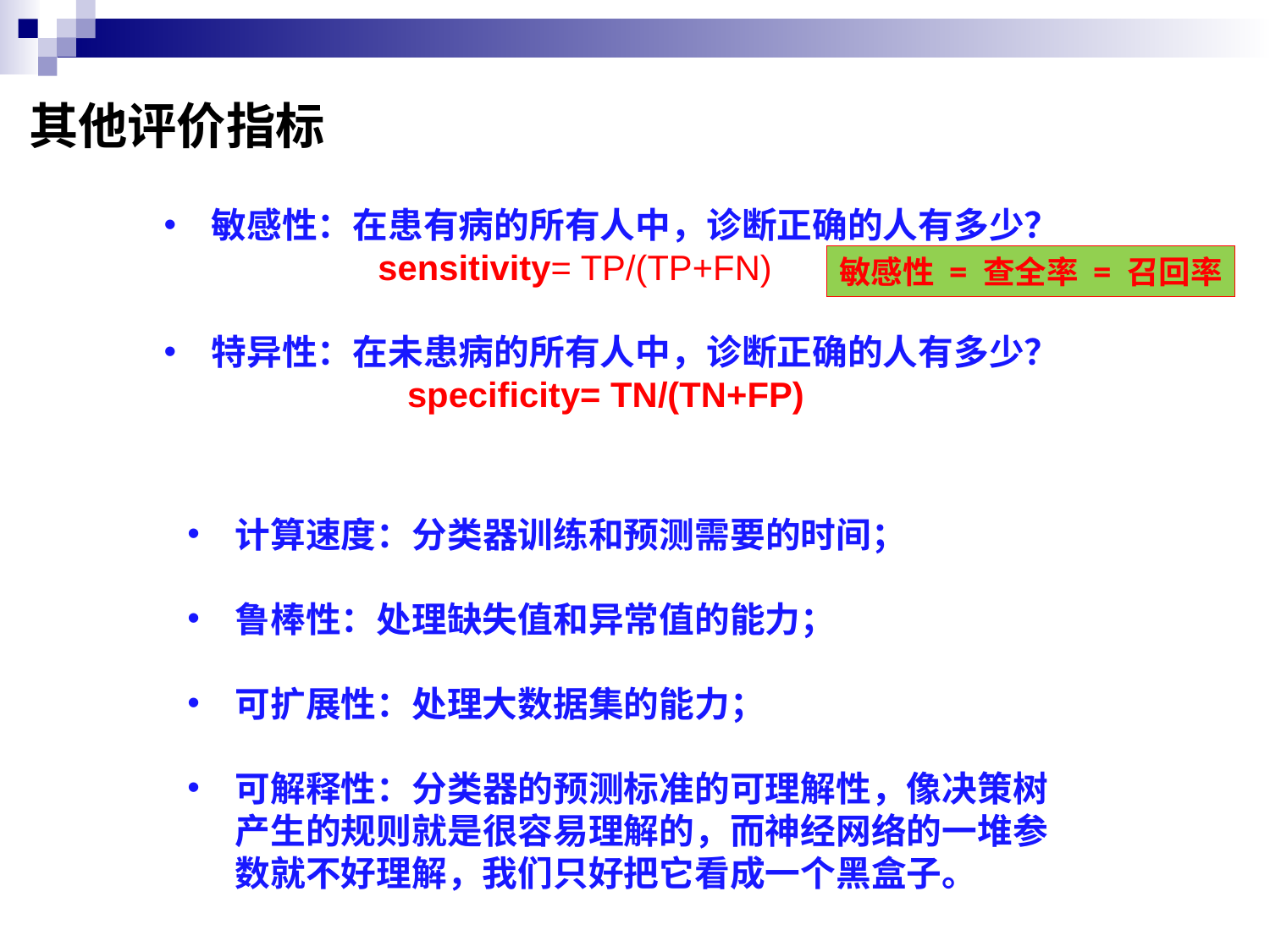

其他评价指标
敏感性：在患有病的所有人中，诊断正确的人有多少？
                      sensitivity= TP/(TP+FN)

特异性：在未患病的所有人中，诊断正确的人有多少？
                         specificity= TN/(TN+FP)

敏感性 = 查全率 = 召回率
计算速度：分类器训练和预测需要的时间；

鲁棒性：处理缺失值和异常值的能力；

可扩展性：处理大数据集的能力；

可解释性：分类器的预测标准的可理解性，像决策树产生的规则就是很容易理解的，而神经网络的一堆参数就不好理解，我们只好把它看成一个黑盒子。